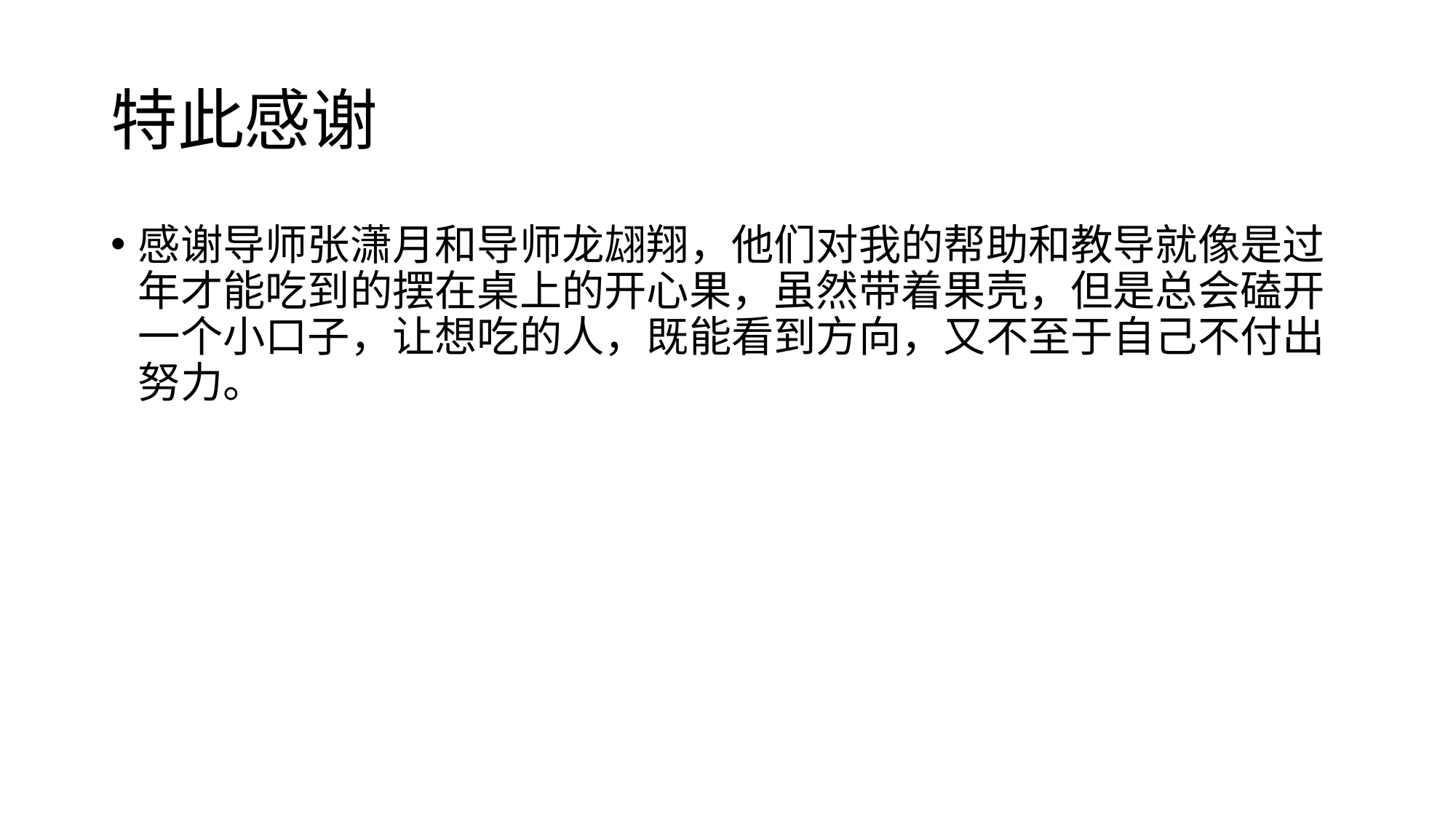

# 特此感谢
感谢导师张潇月和导师龙翃翔，他们对我的帮助和教导就像是过年才能吃到的摆在桌上的开心果，虽然带着果壳，但是总会磕开一个小口子，让想吃的人，既能看到方向，又不至于自己不付出努力。